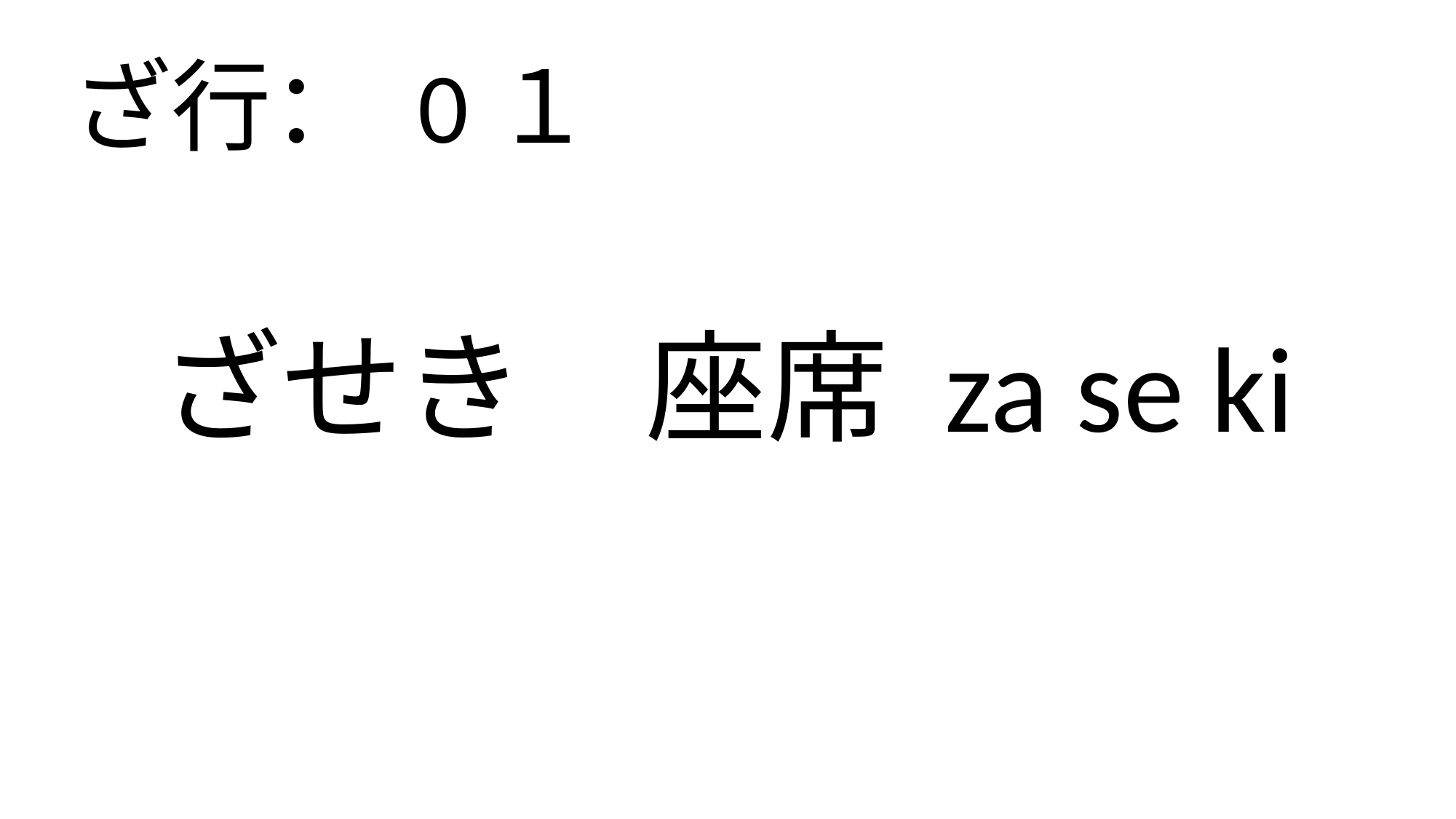

ざ行： 0１
# ざせき　座席 za se ki